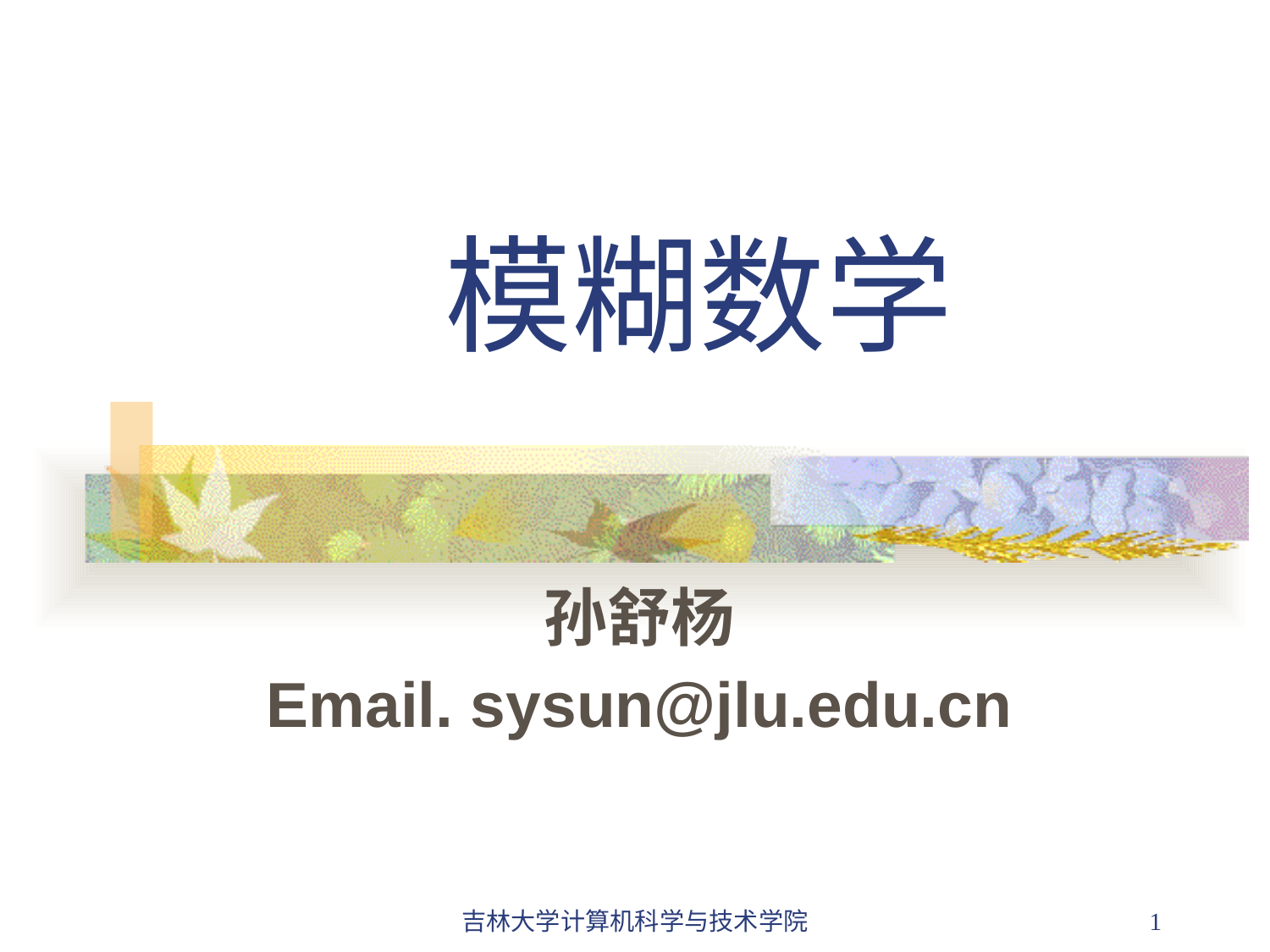

# 模糊数学
孙舒杨
Email. sysun@jlu.edu.cn
吉林大学计算机科学与技术学院
1